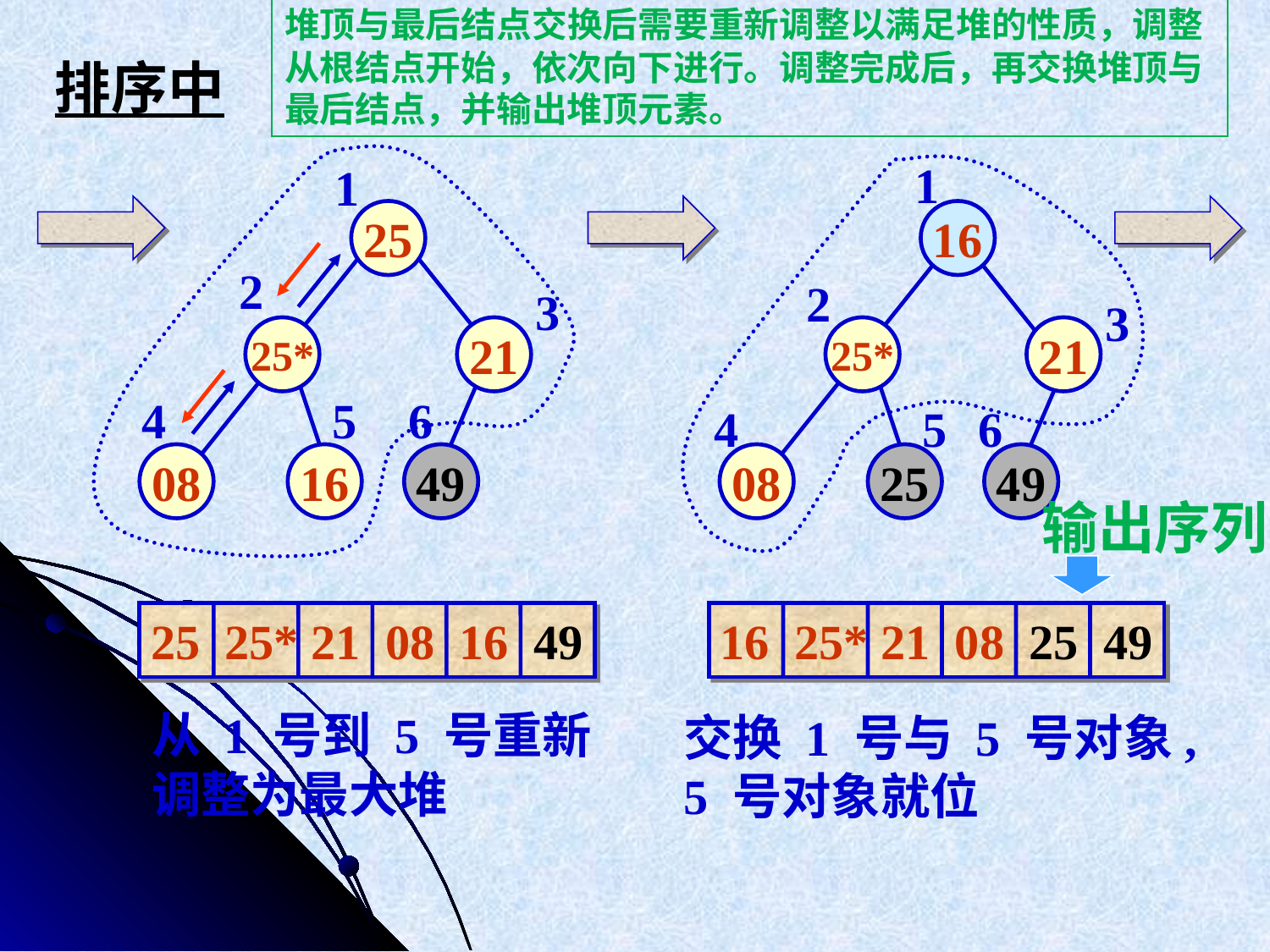

堆顶与最后结点交换后需要重新调整以满足堆的性质，调整从根结点开始，依次向下进行。调整完成后，再交换堆顶与最后结点，并输出堆顶元素。
排序中

1
1

25
16

2

2
3
3
25*
21
25*
21

4
5
6
4
5
6
08
16
49
08
25
49
输出序列

25  25* 21  08  16  49

16  25* 21  08  25  49

从 1 号到 5 号重新
调整为最大堆
交换 1 号与 5 号对象,
5 号对象就位